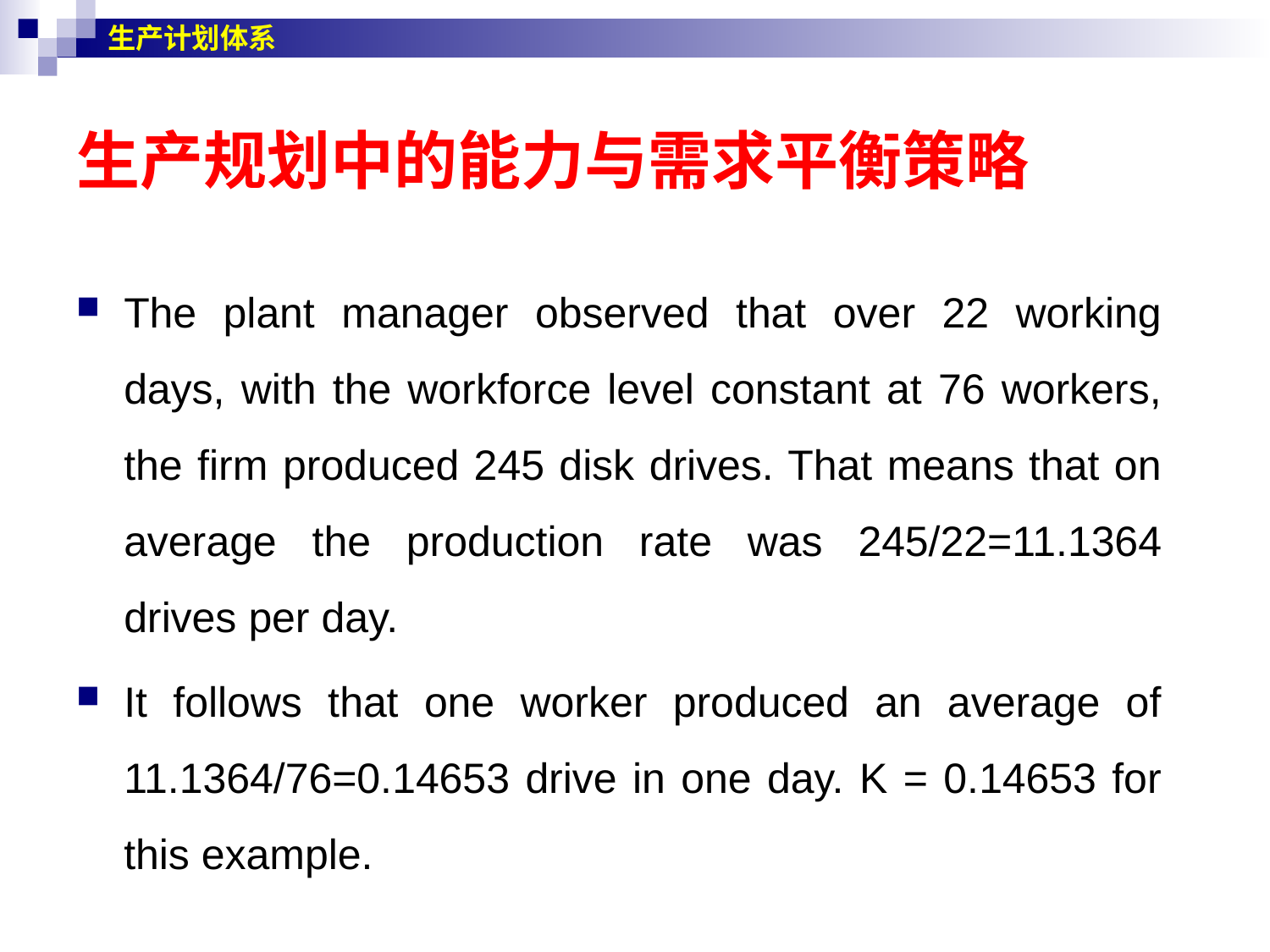

生产计划体系
# 生产规划中的能力与需求平衡策略
The plant manager observed that over 22 working days, with the workforce level constant at 76 workers, the firm produced 245 disk drives. That means that on average the production rate was 245/22=11.1364 drives per day.
It follows that one worker produced an average of 11.1364/76=0.14653 drive in one day. K = 0.14653 for this example.